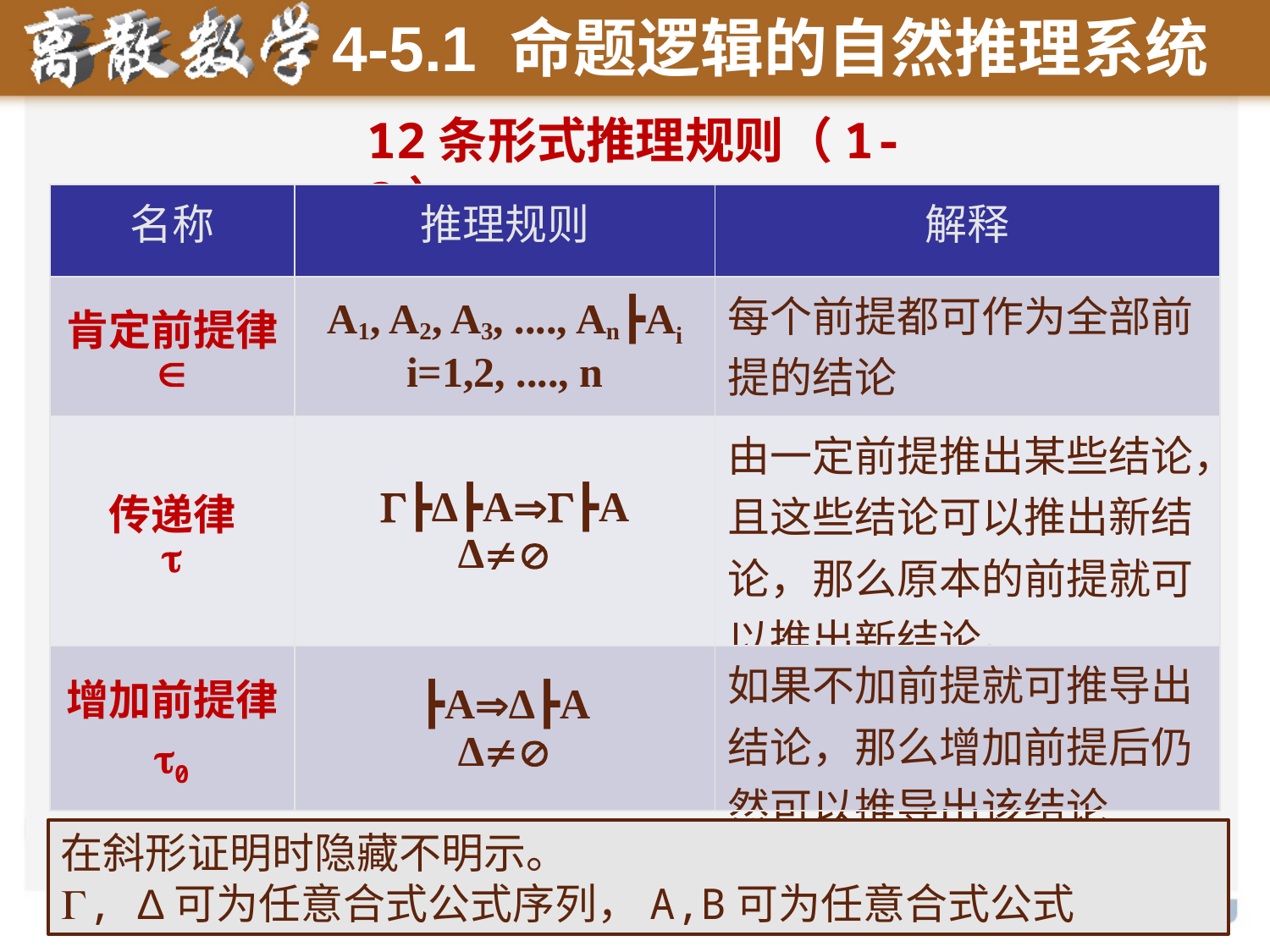

4-5.1 命题逻辑的自然推理系统
12条形式推理规则（1-3）
| 名称 | 推理规则 | 解释 |
| --- | --- | --- |
| 肯定前提律 ∈ | A1, A2, A3, ...., An┣Ai i=1,2, ...., n | 每个前提都可作为全部前提的结论 |
| 传递律 τ | Γ┣∆┣A⇒Γ┣A ∆≠∅ | 由一定前提推出某些结论，且这些结论可以推出新结论，那么原本的前提就可以推出新结论。 |
| 增加前提律 τ0 | ┣A⇒∆┣A ∆≠∅ | 如果不加前提就可推导出结论，那么增加前提后仍然可以推导出该结论 |
在斜形证明时隐藏不明示。
Γ, ∆可为任意合式公式序列，A,B可为任意合式公式